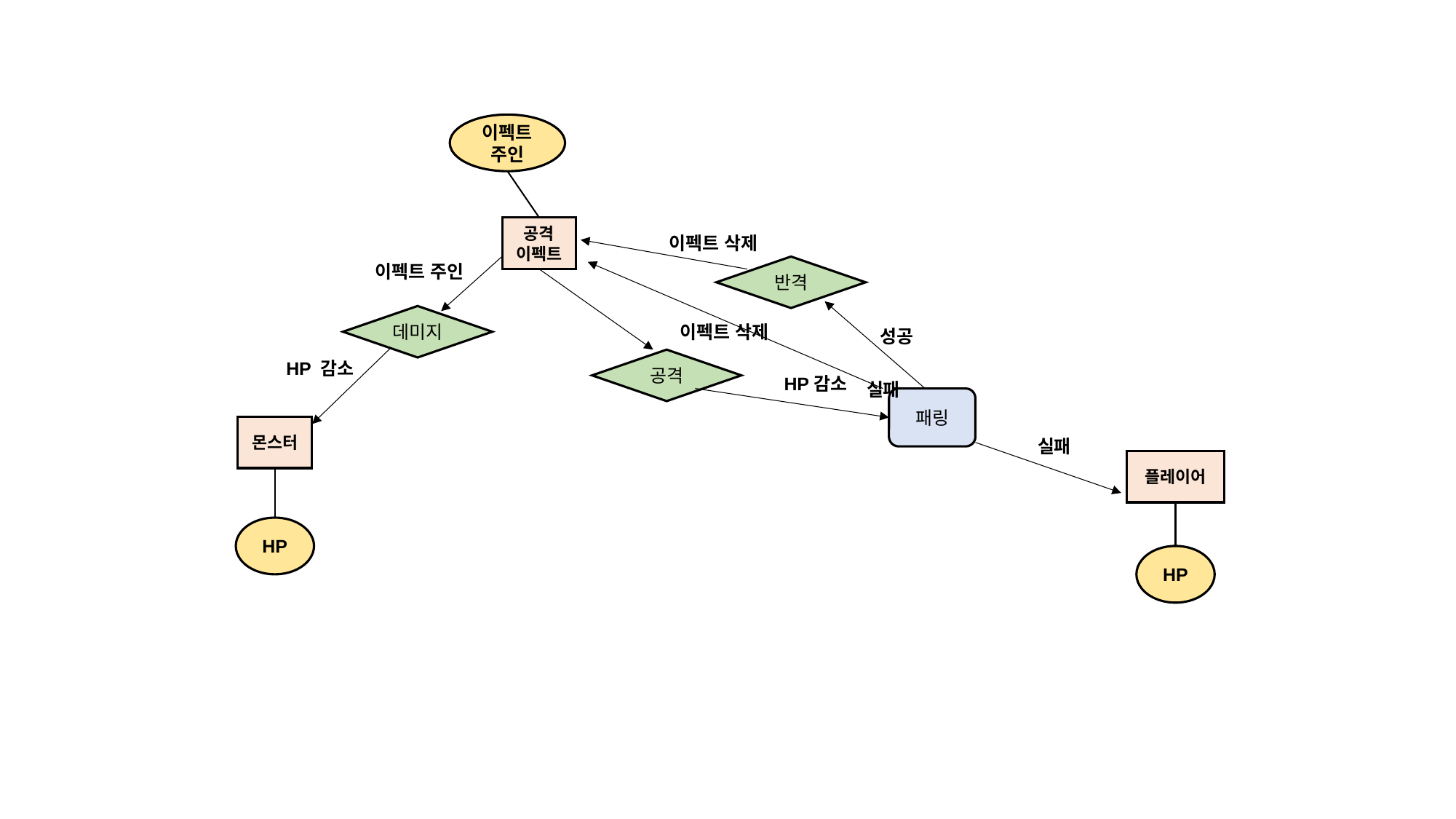

이펙트 주인
공격
이펙트
이펙트 삭제
이펙트 주인
반격
데미지
이펙트 삭제
성공
공격
HP 감소
HP감소
실패
패링
몬스터
실패
플레이어
HP
HP